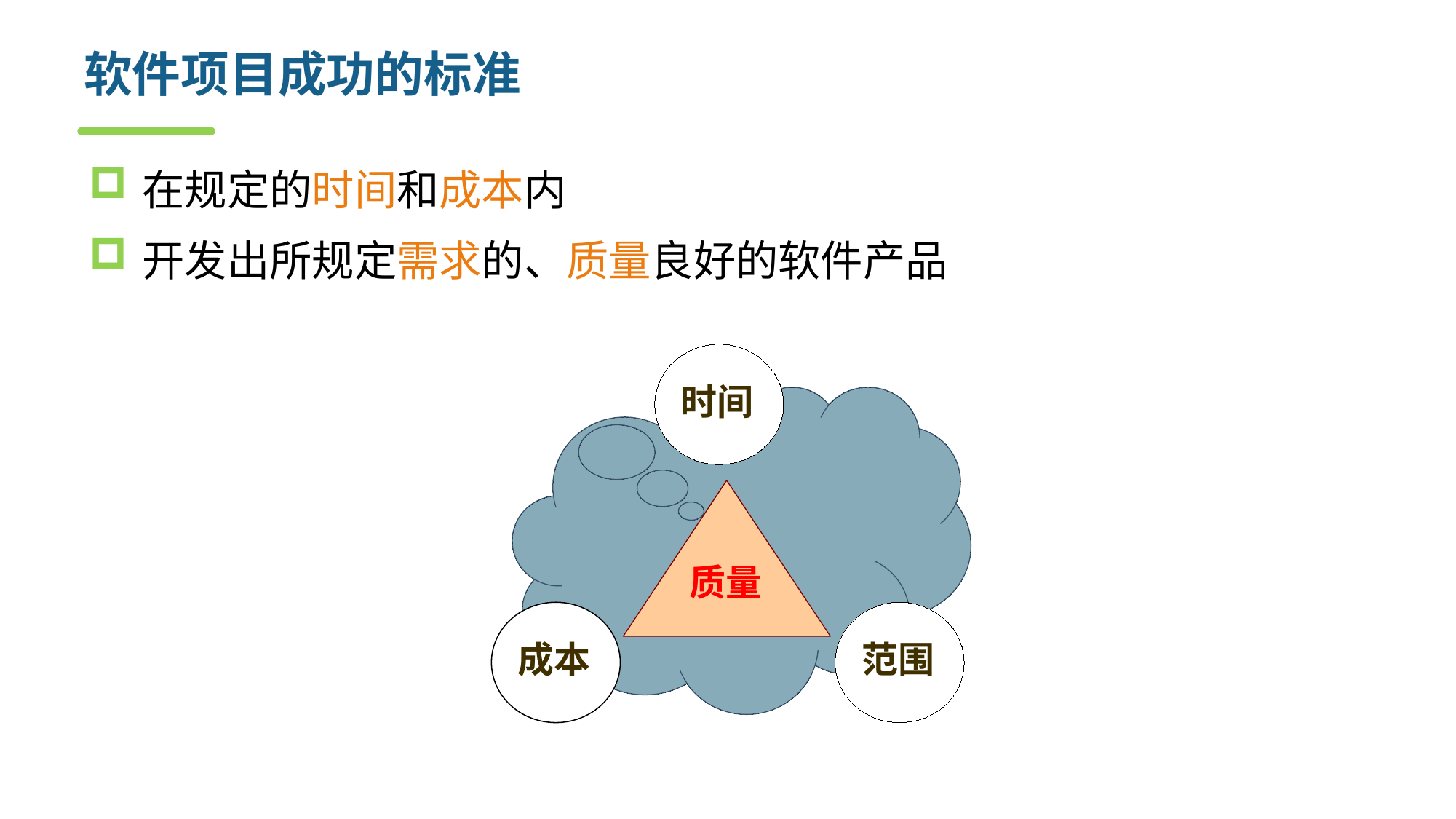

# 软件项目成功的标准
在规定的时间和成本内
开发出所规定需求的、质量良好的软件产品

时间

质量

成本
范围
10